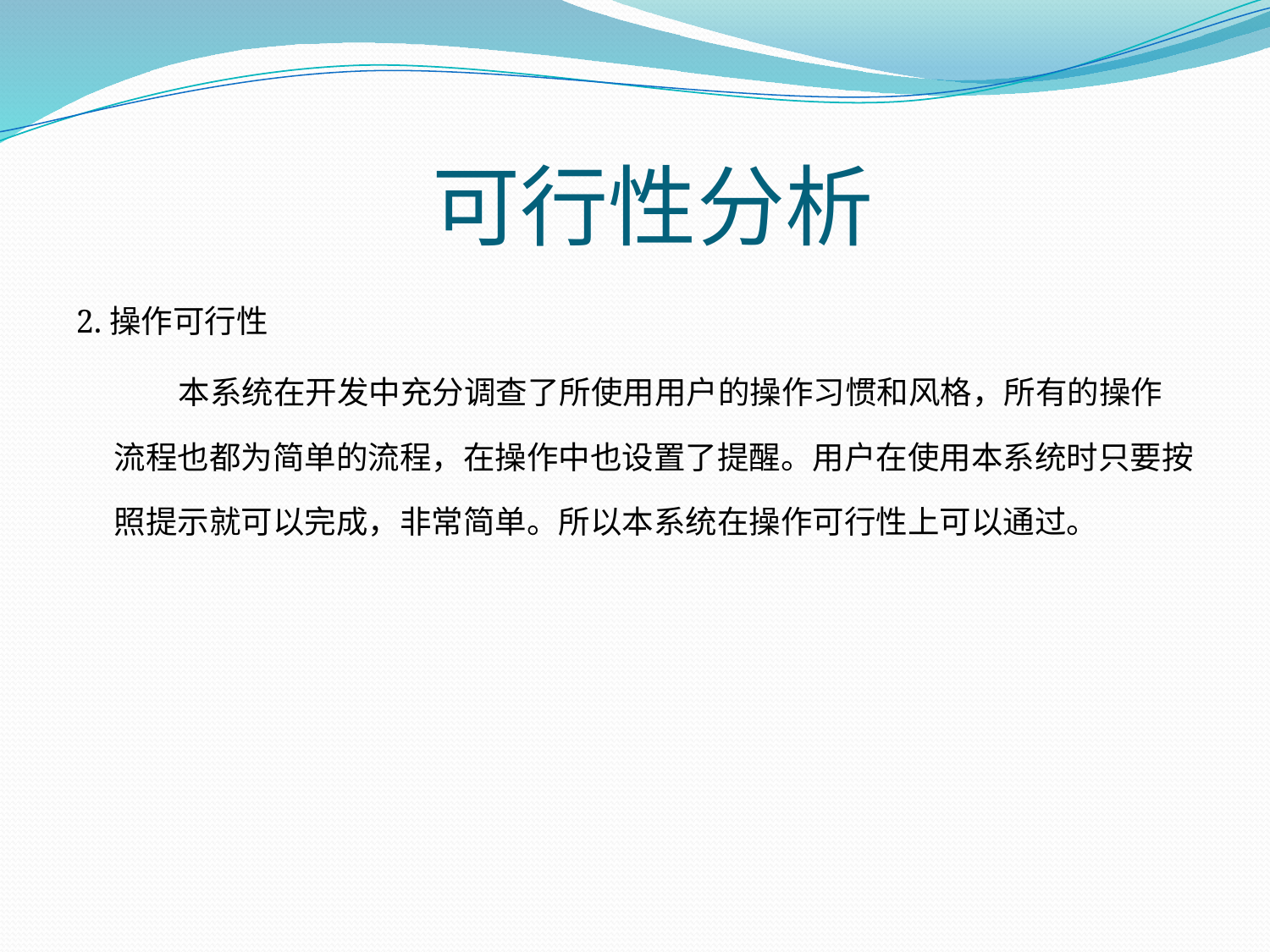

# 可行性分析
2.操作可行性
　　　 本系统在开发中充分调查了所使用用户的操作习惯和风格，所有的操作流程也都为简单的流程，在操作中也设置了提醒。用户在使用本系统时只要按照提示就可以完成，非常简单。所以本系统在操作可行性上可以通过。